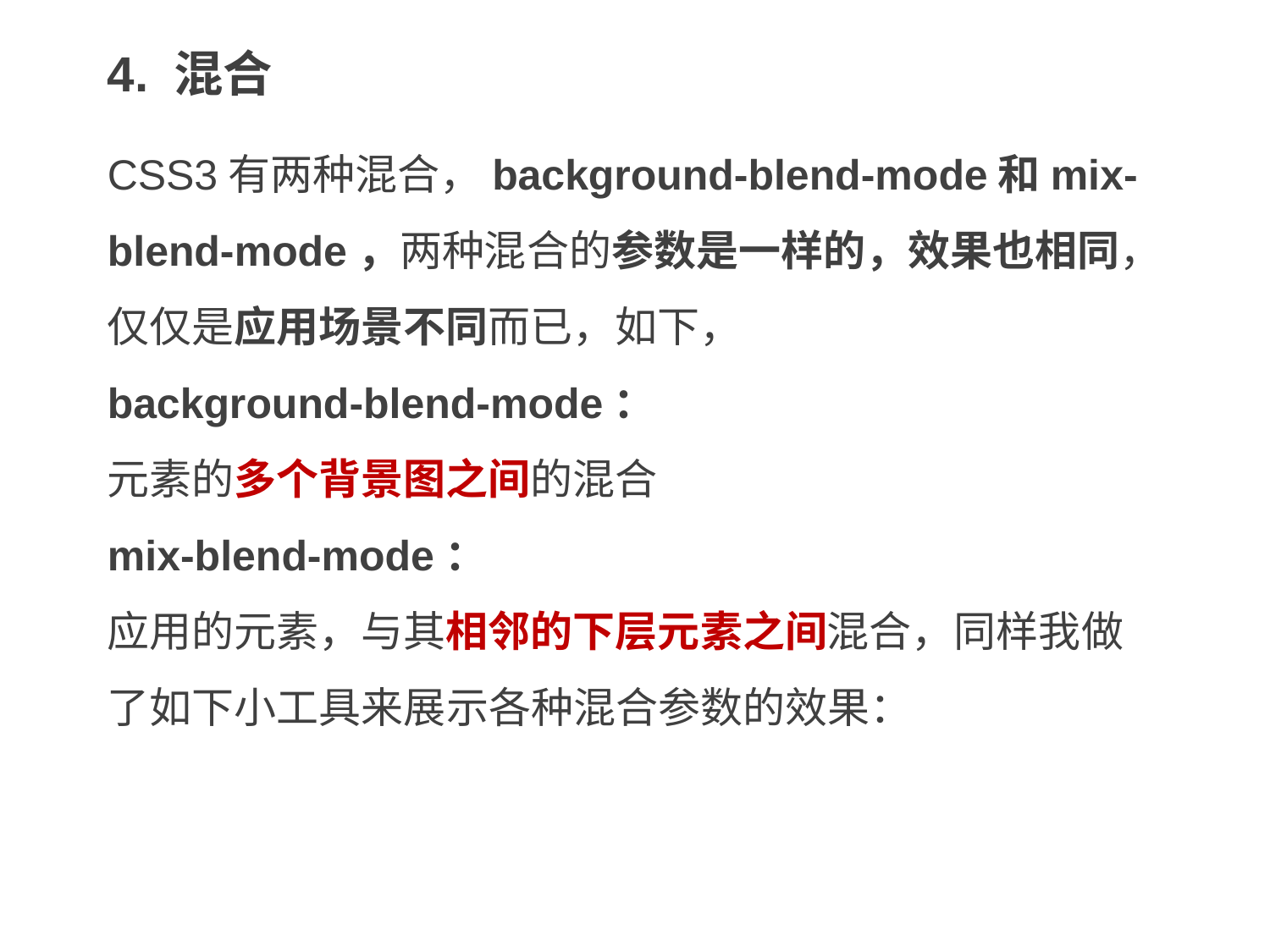

4. 混合
CSS3有两种混合，background-blend-mode和mix-blend-mode，两种混合的参数是一样的，效果也相同，仅仅是应用场景不同而已，如下，
background-blend-mode：
元素的多个背景图之间的混合
mix-blend-mode：
应用的元素，与其相邻的下层元素之间混合，同样我做了如下小工具来展示各种混合参数的效果：